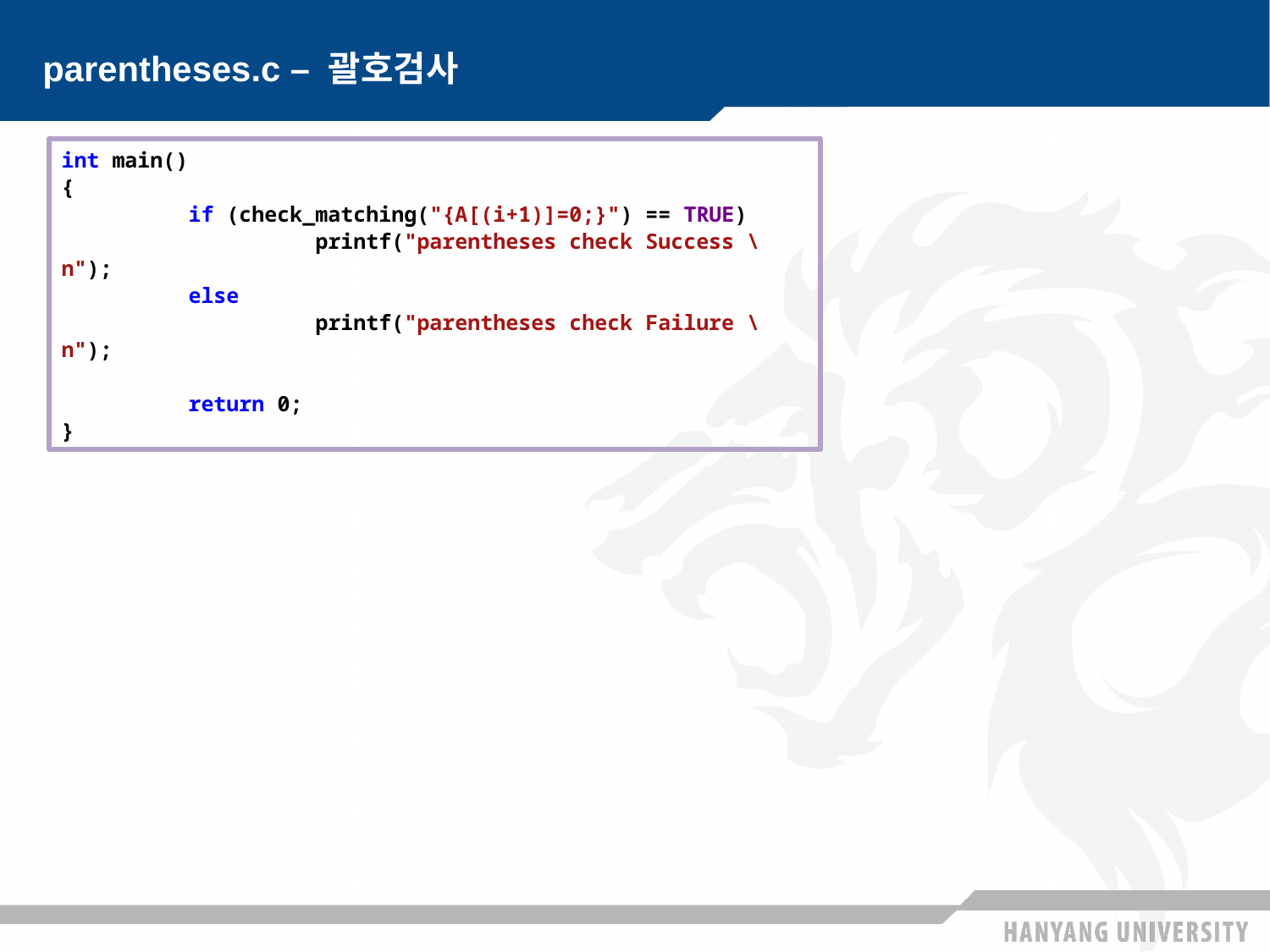

# parentheses.c – 괄호검사
int main()
{
	if (check_matching("{A[(i+1)]=0;}") == TRUE)
		printf("parentheses check Success \n");
	else
		printf("parentheses check Failure \n");

	return 0;
}